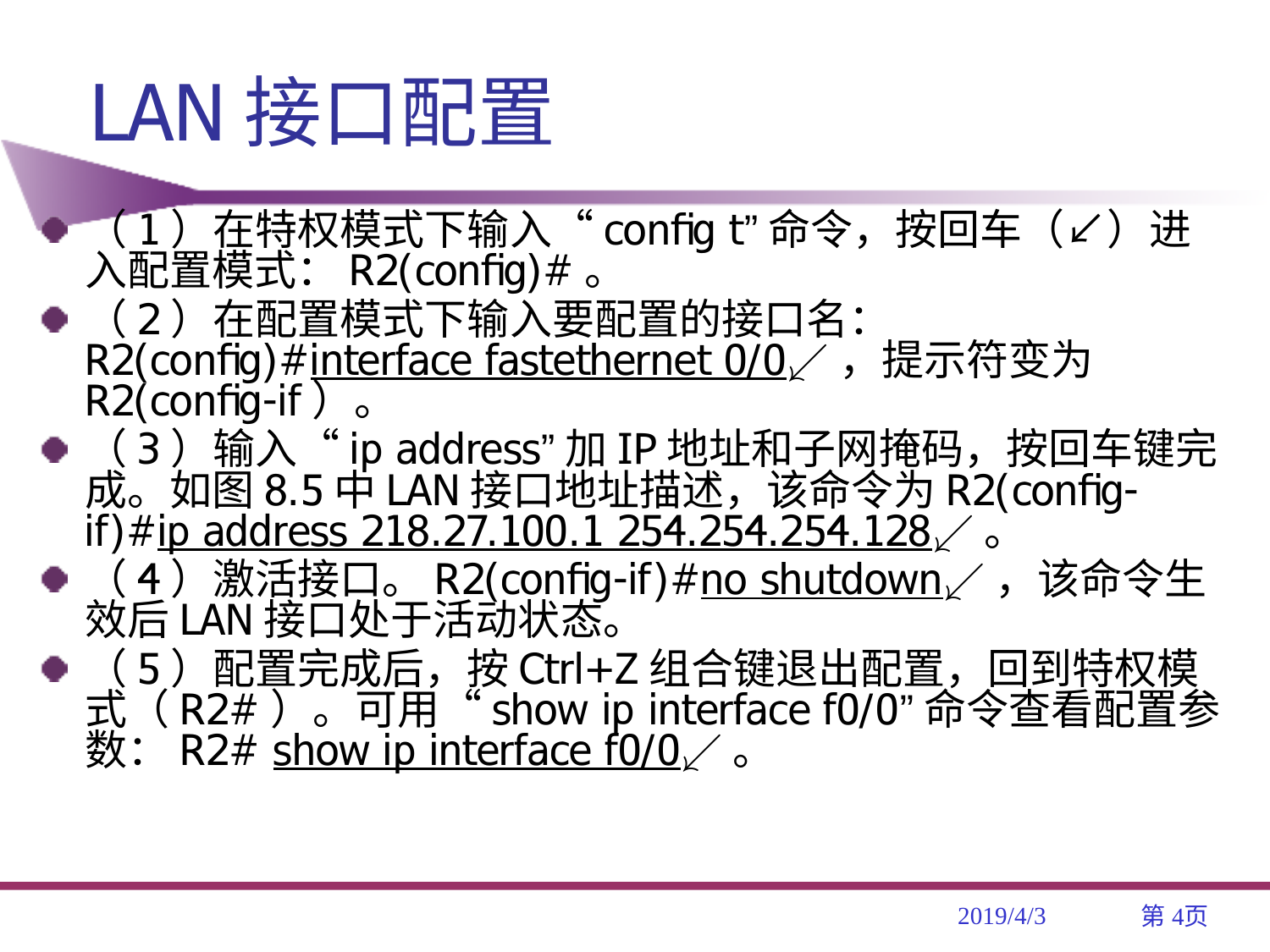

# LAN接口配置
（1）在特权模式下输入“config t”命令，按回车（↙）进入配置模式：R2(config)#。
（2）在配置模式下输入要配置的接口名：R2(config)#interface fastethernet 0/0↙，提示符变为R2(config-if）。
（3）输入“ip address”加IP地址和子网掩码，按回车键完成。如图8.5中LAN接口地址描述，该命令为R2(config-if)#ip address 218.27.100.1 254.254.254.128↙。
（4）激活接口。R2(config-if)#no shutdown↙，该命令生效后LAN接口处于活动状态。
（5）配置完成后，按Ctrl+Z组合键退出配置，回到特权模式（R2#）。可用“show ip interface f0/0”命令查看配置参数：R2# show ip interface f0/0↙。
2019/4/3